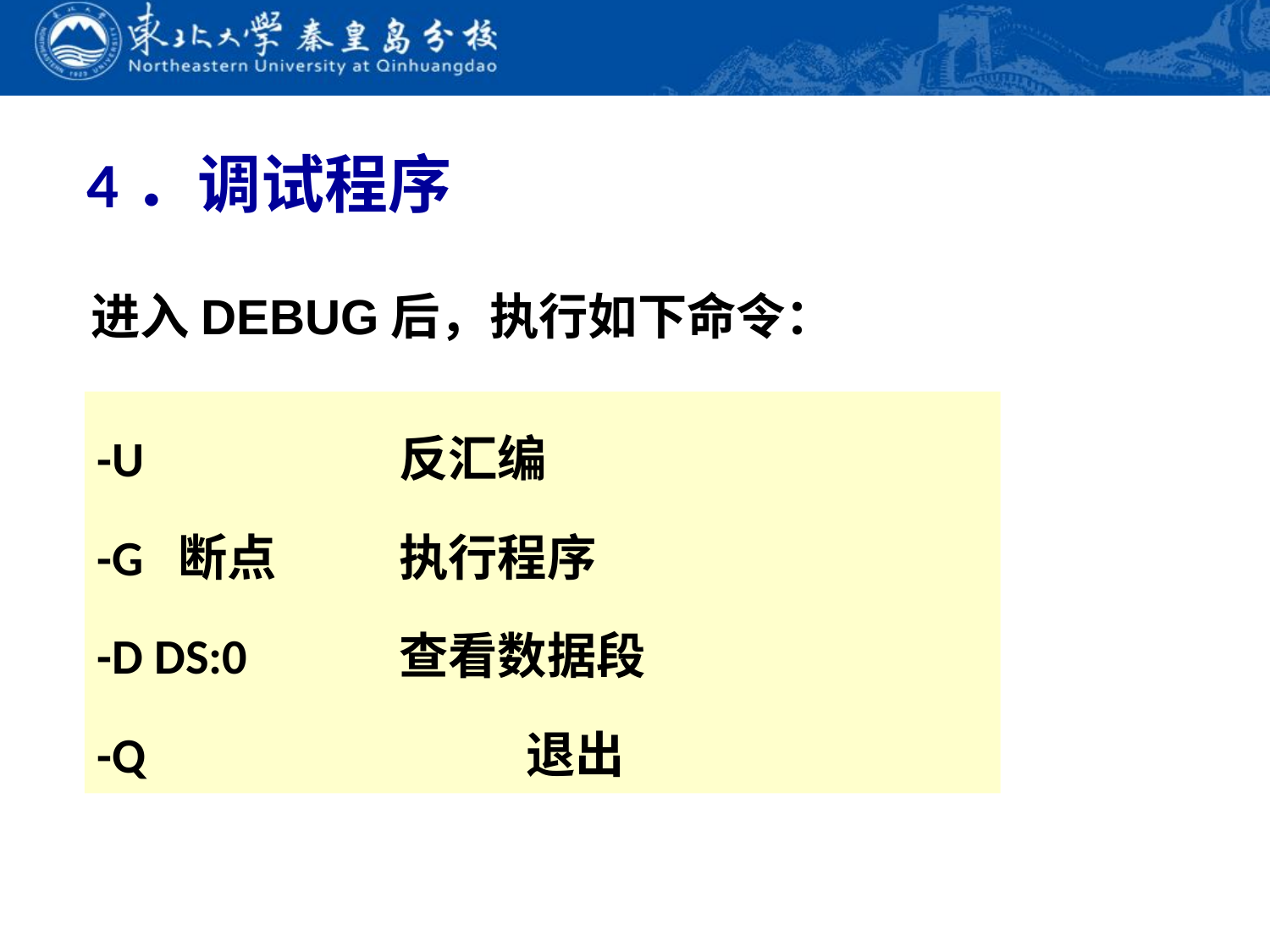

# 4．调试程序
进入DEBUG后，执行如下命令：
-U                 	反汇编
-G  断点       	执行程序
-D DS:0        	查看数据段
-Q 			退出